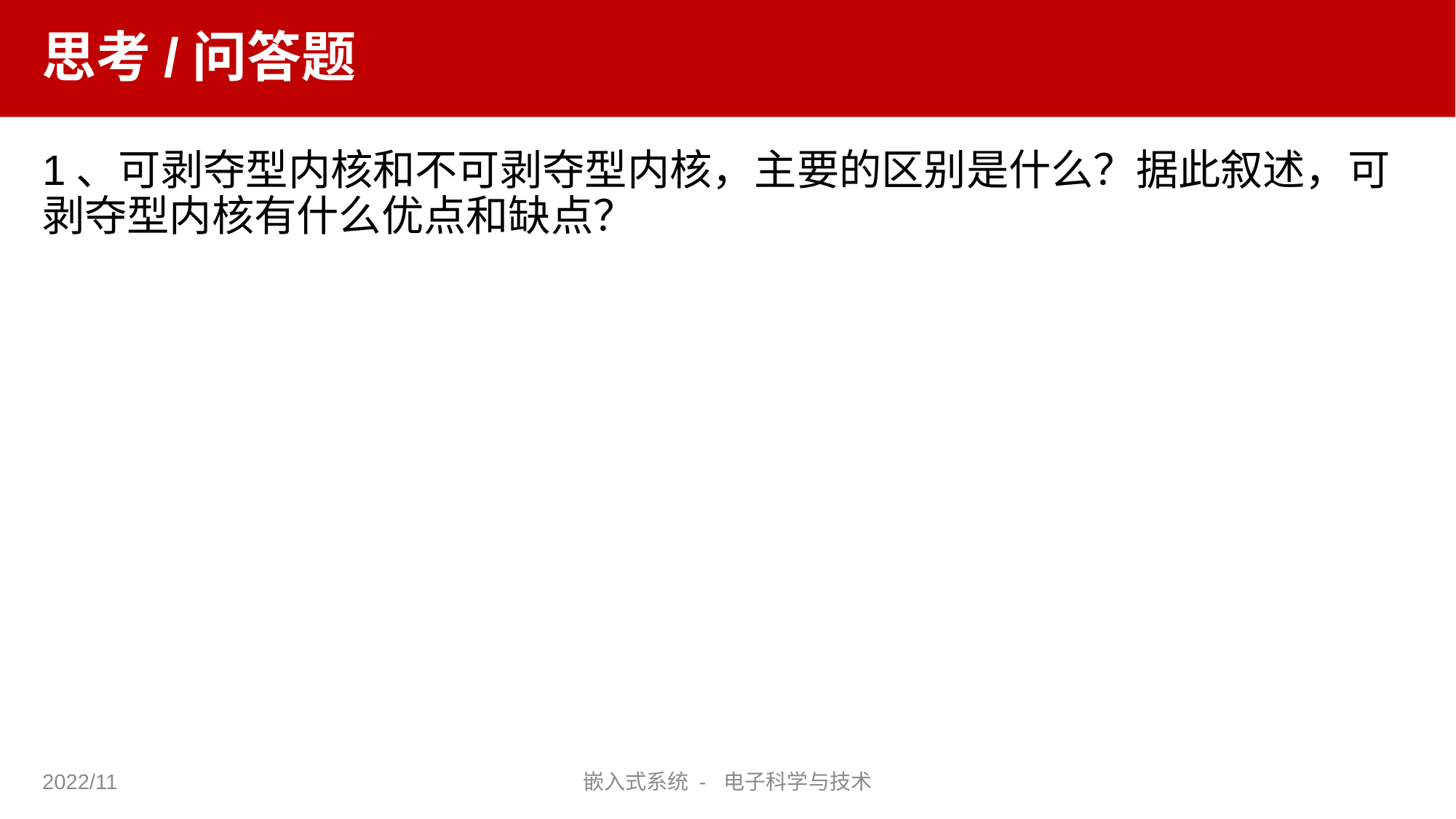

# 思考/问答题
1、可剥夺型内核和不可剥夺型内核，主要的区别是什么？据此叙述，可剥夺型内核有什么优点和缺点？
2022/11
嵌入式系统 -  电子科学与技术
7